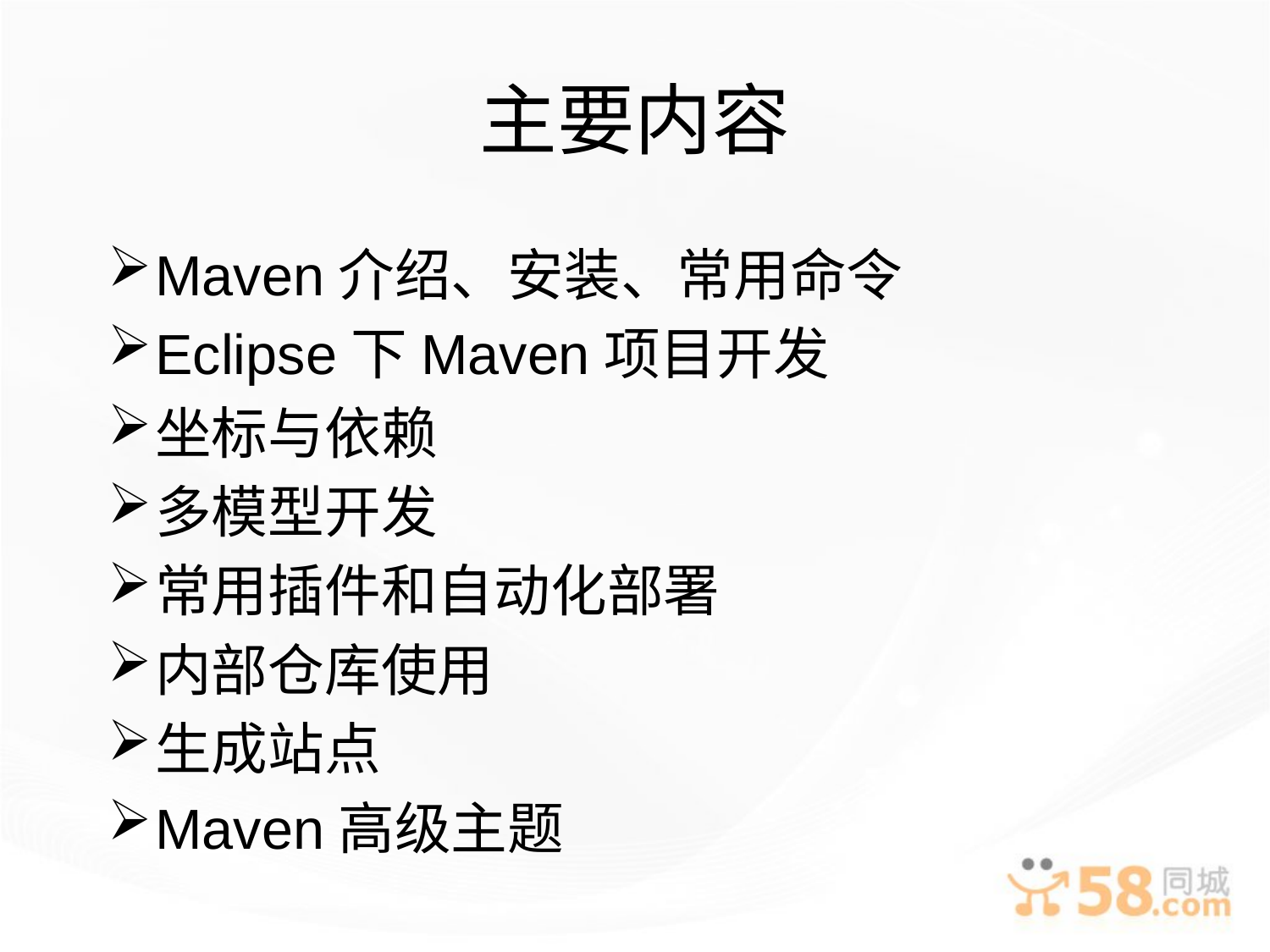

# 主要内容
Maven介绍、安装、常用命令
Eclipse下Maven项目开发
坐标与依赖
多模型开发
常用插件和自动化部署
内部仓库使用
生成站点
Maven高级主题